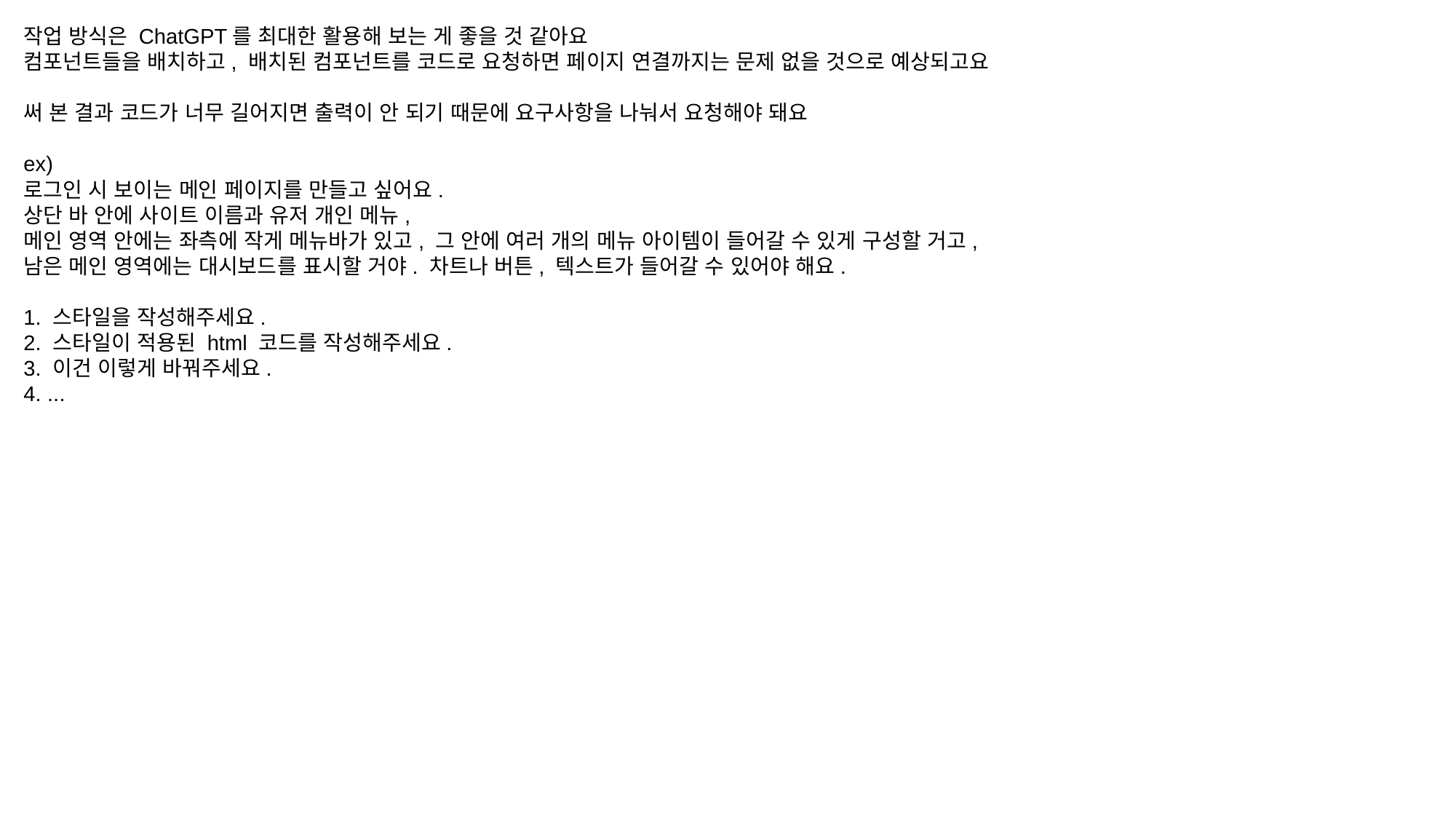

# 작업 방식은 ChatGPT를 최대한 활용해 보는 게 좋을 것 같아요 컴포넌트들을 배치하고, 배치된 컴포넌트를 코드로 요청하면 페이지 연결까지는 문제 없을 것으로 예상되고요 써 본 결과 코드가 너무 길어지면 출력이 안 되기 때문에 요구사항을 나눠서 요청해야 돼요 ex) 로그인 시 보이는 메인 페이지를 만들고 싶어요. 상단 바 안에 사이트 이름과 유저 개인 메뉴, 메인 영역 안에는 좌측에 작게 메뉴바가 있고, 그 안에 여러 개의 메뉴 아이템이 들어갈 수 있게 구성할 거고, 남은 메인 영역에는 대시보드를 표시할 거야. 차트나 버튼, 텍스트가 들어갈 수 있어야 해요. 1. 스타일을 작성해주세요. 2. 스타일이 적용된 html 코드를 작성해주세요. 3. 이건 이렇게 바꿔주세요. 4. ...